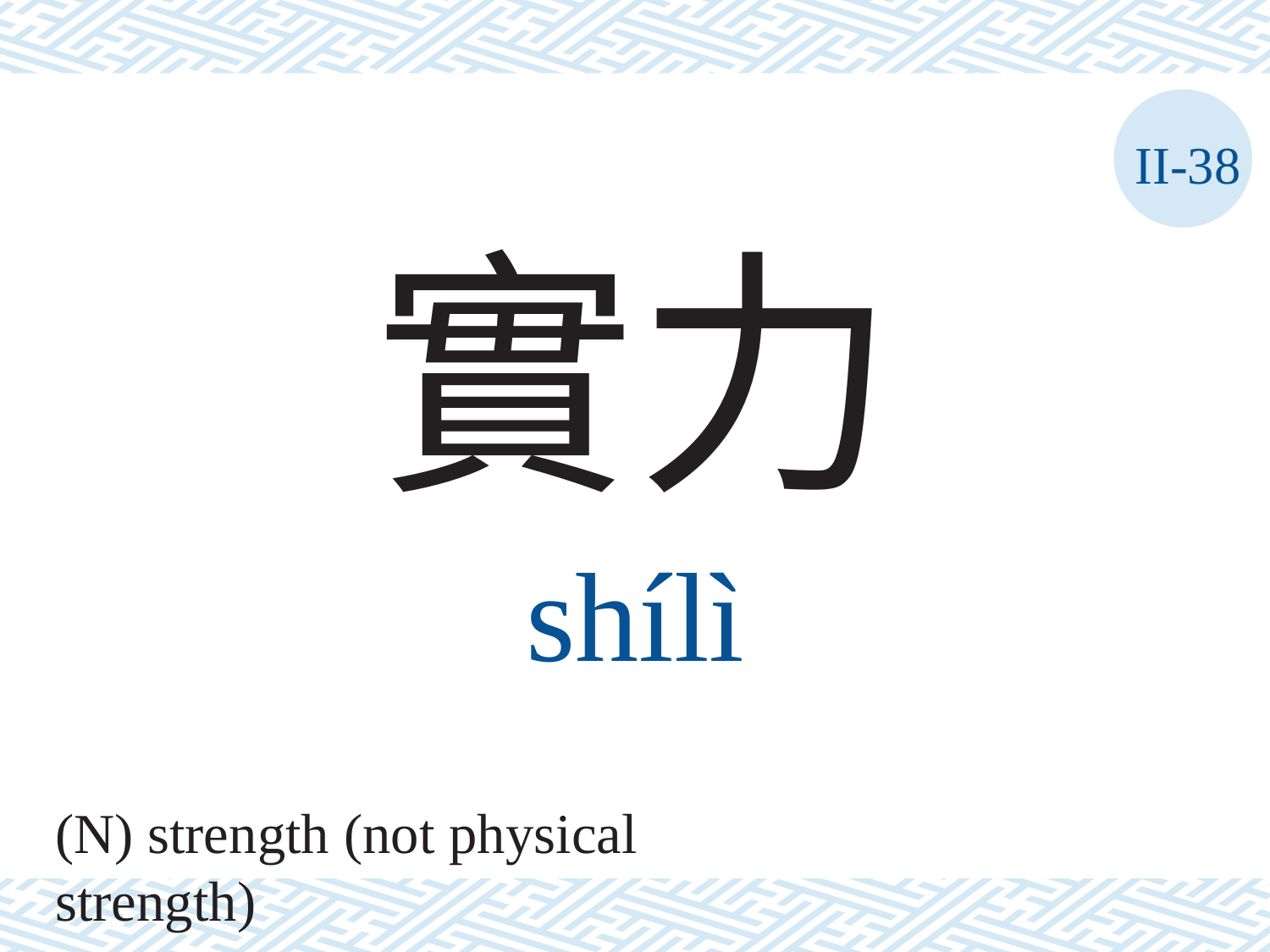

II-38
實力
shílì
(N) strength (not physical strength)